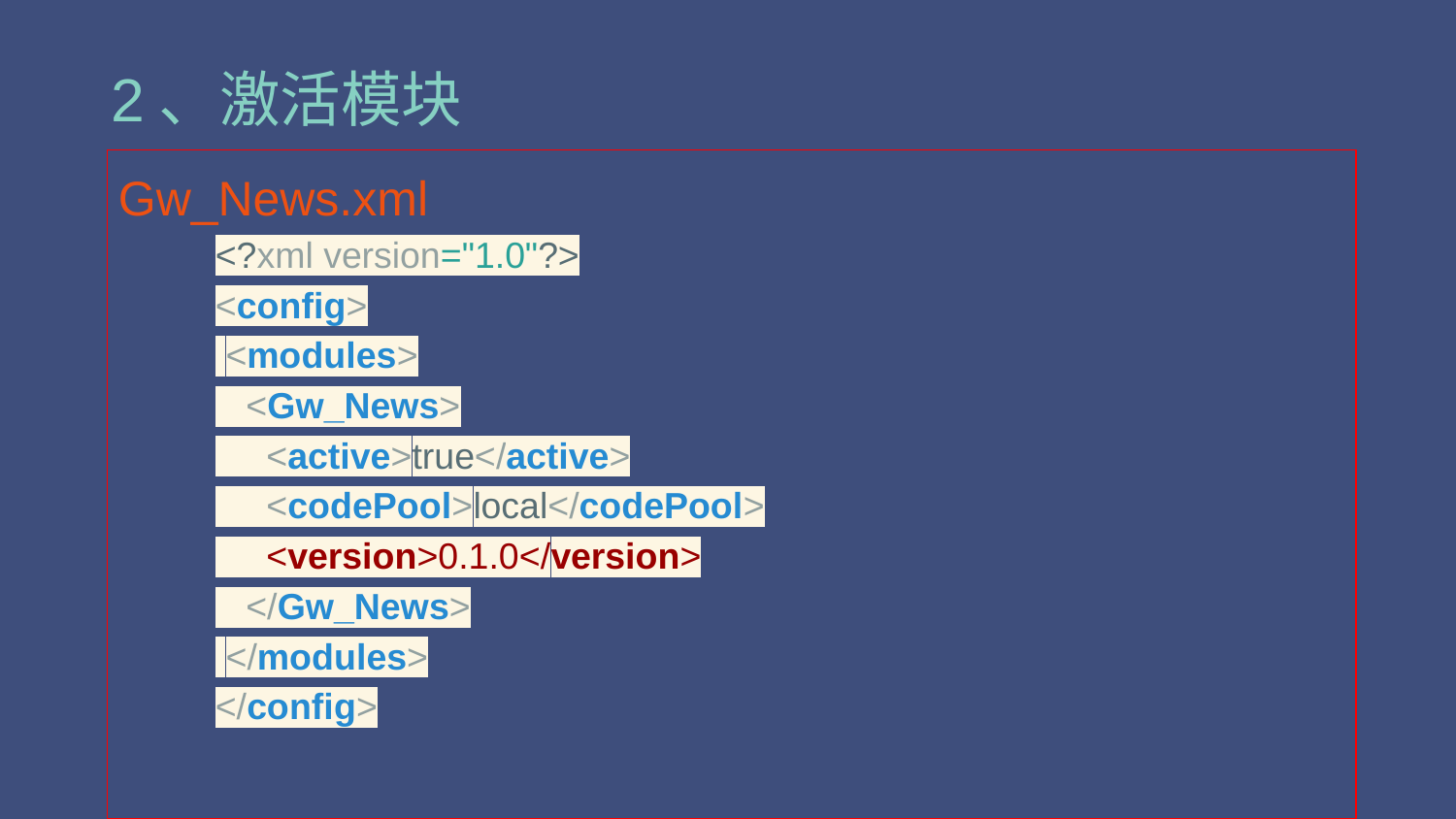

# 2、激活模块
Gw_News.xml
<?xml version="1.0"?>
<config>
 <modules>
   <Gw_News>
     <active>true</active>
     <codePool>local</codePool>
     <version>0.1.0</version>
   </Gw_News>
 </modules>
</config>